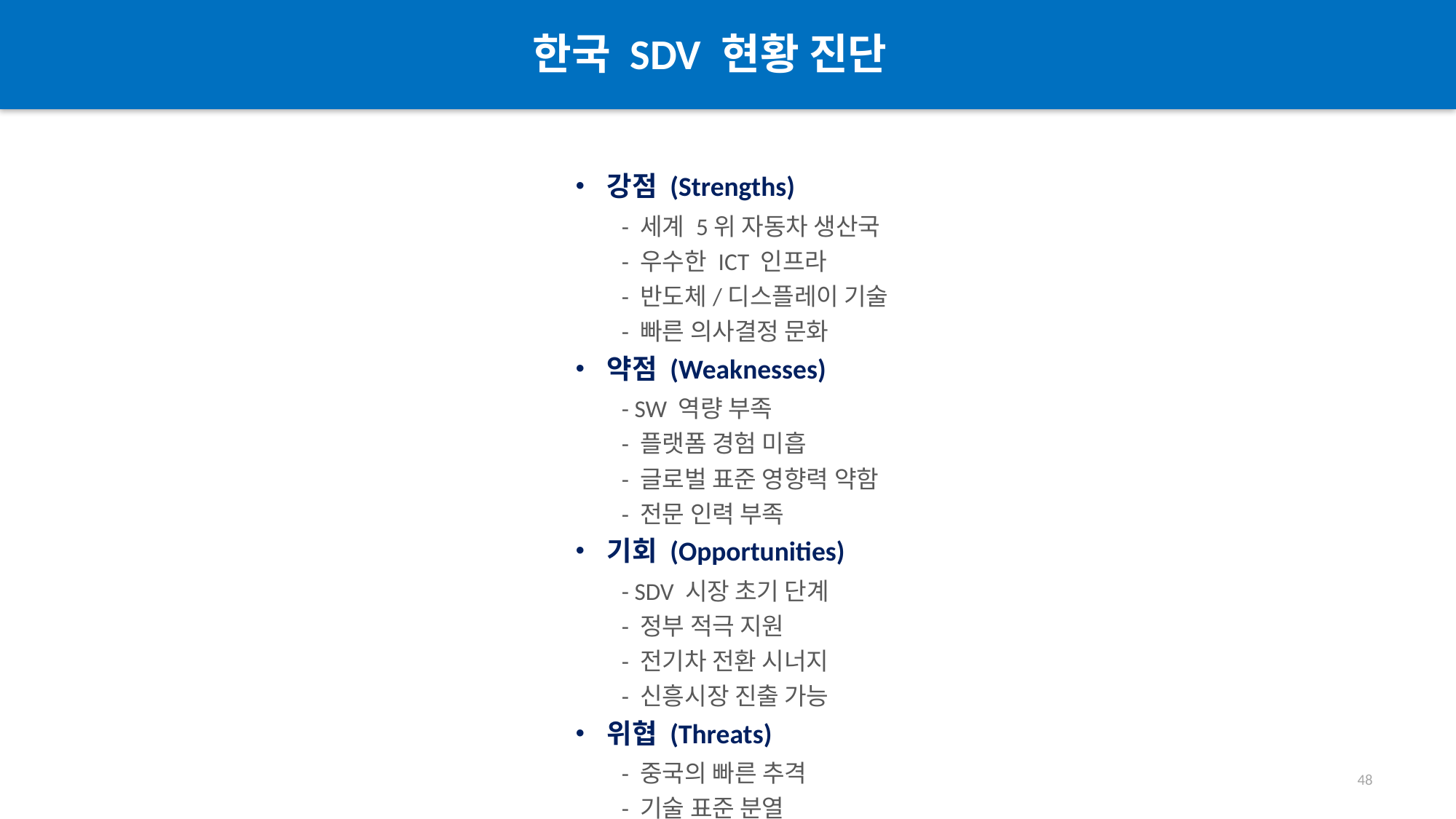

한국 SDV 현황 진단
#
• 강점 (Strengths)
- 세계 5위 자동차 생산국
- 우수한 ICT 인프라
- 반도체/디스플레이 기술
- 빠른 의사결정 문화
• 약점 (Weaknesses)
- SW 역량 부족
- 플랫폼 경험 미흡
- 글로벌 표준 영향력 약함
- 전문 인력 부족
• 기회 (Opportunities)
- SDV 시장 초기 단계
- 정부 적극 지원
- 전기차 전환 시너지
- 신흥시장 진출 가능
• 위협 (Threats)
- 중국의 빠른 추격
- 기술 표준 분열
- 글로벌 경쟁 심화
- 규제 불확실성
48